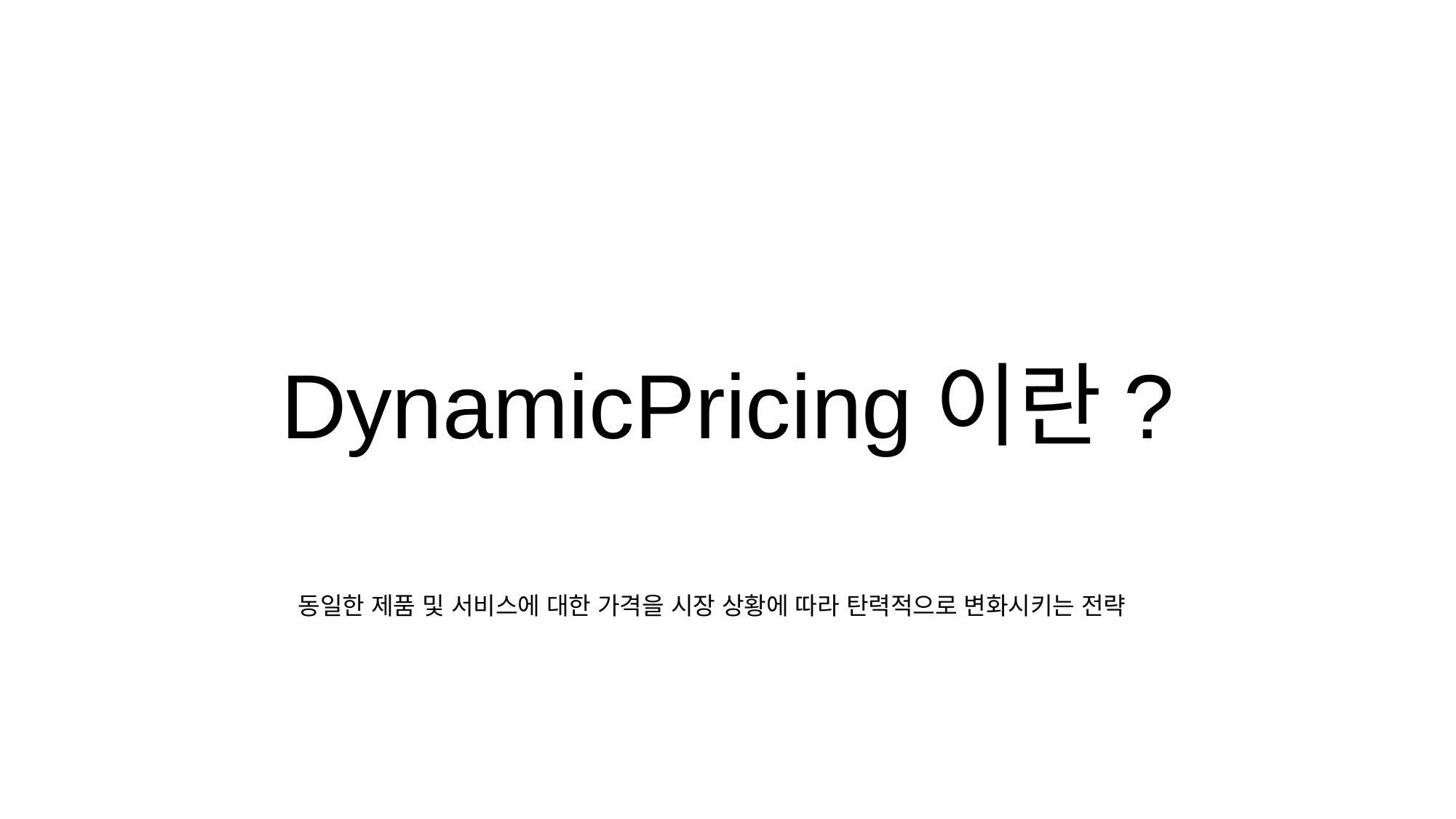

# DynamicPricing이란?
동일한 제품 및 서비스에 대한 가격을 시장 상황에 따라 탄력적으로 변화시키는 전략